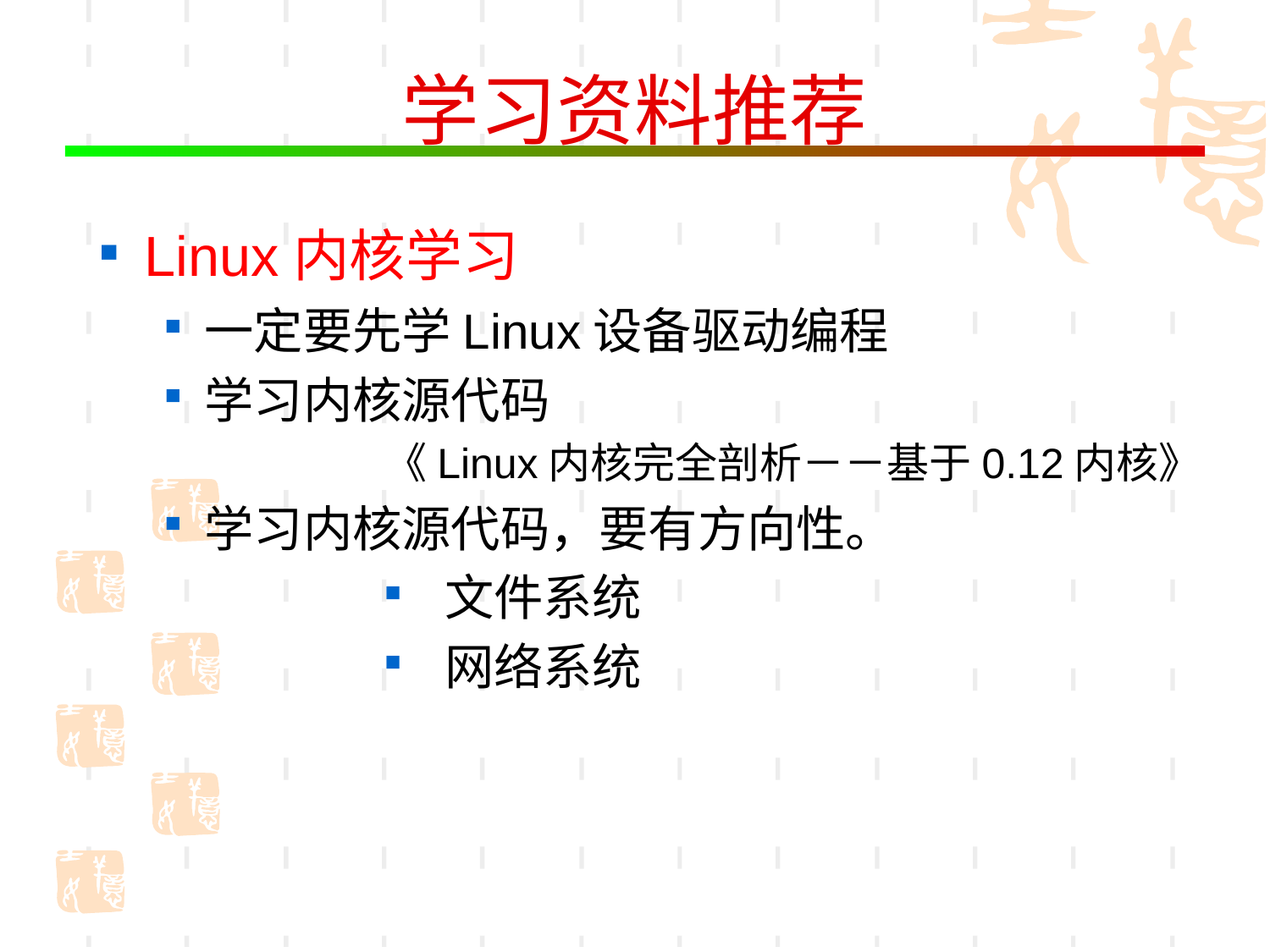

# 学习资料推荐
Linux内核学习
一定要先学Linux设备驱动编程
学习内核源代码
《Linux内核完全剖析－－基于0.12内核》
学习内核源代码，要有方向性。
文件系统
网络系统